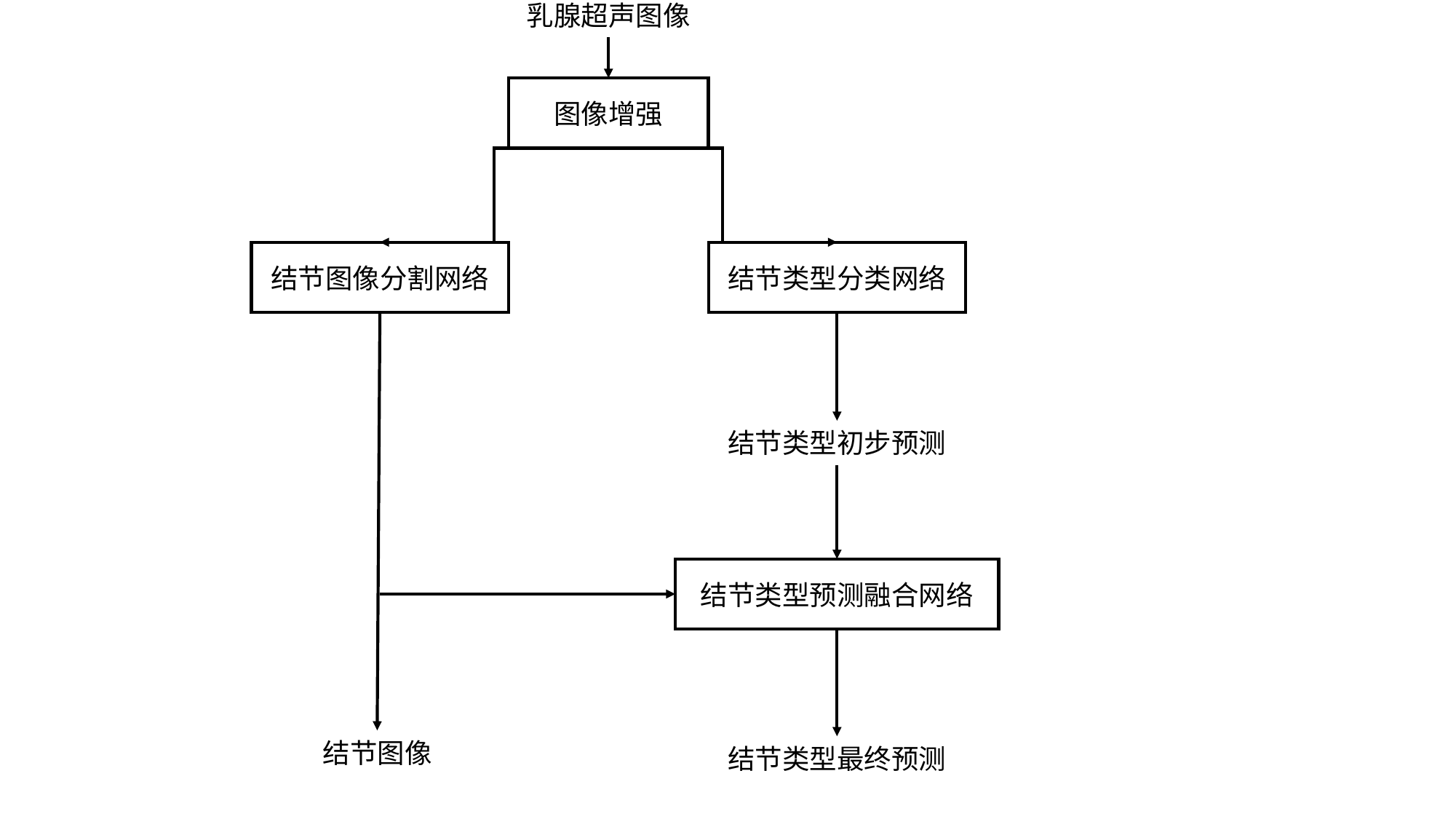

乳腺超声图像
图像增强
结节图像分割网络
结节类型分类网络
结节类型预测融合网络
结节类型初步预测
结节类型最终预测
结节图像